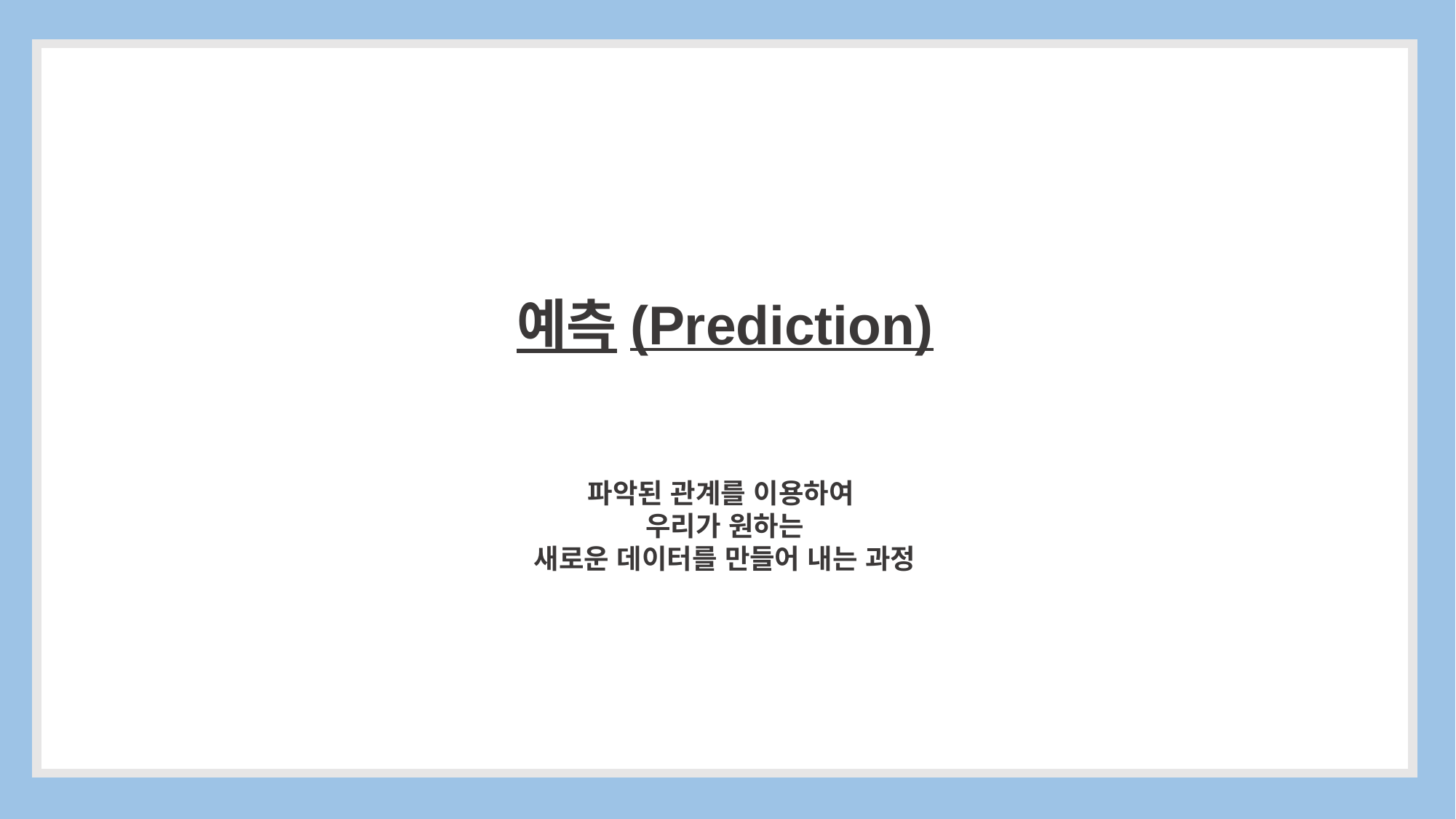

예측(Prediction)

파악된 관계를 이용하여
우리가 원하는
새로운 데이터를 만들어 내는 과정